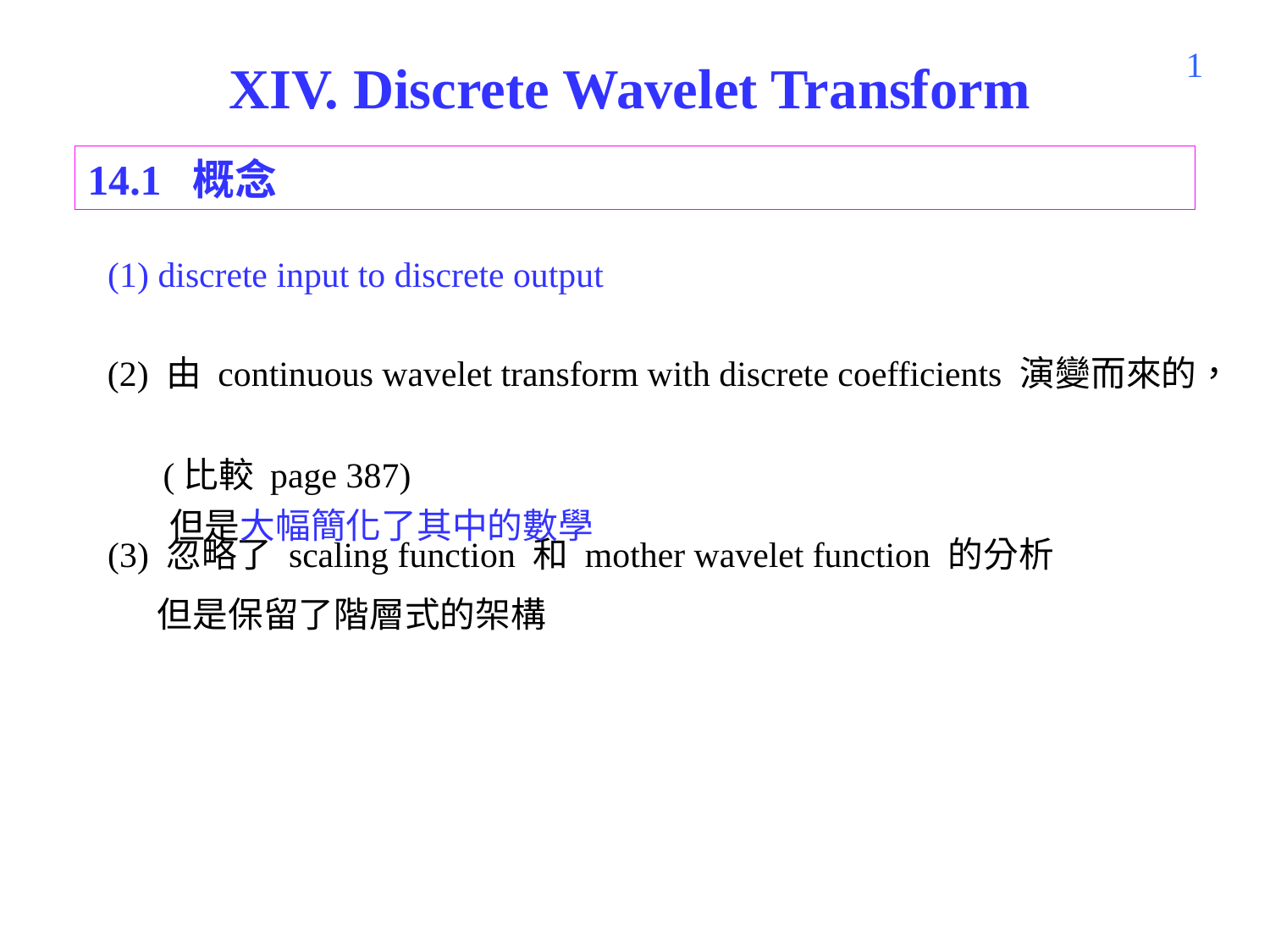

XIV. Discrete Wavelet Transform
1
14.1  概念
(1) discrete input to discrete output
(2) 由 continuous wavelet transform with discrete coefficients 演變而來的，
      (比較 page 387)
      但是大幅簡化了其中的數學
(3) 忽略了 scaling function 和 mother wavelet function 的分析
但是保留了階層式的架構